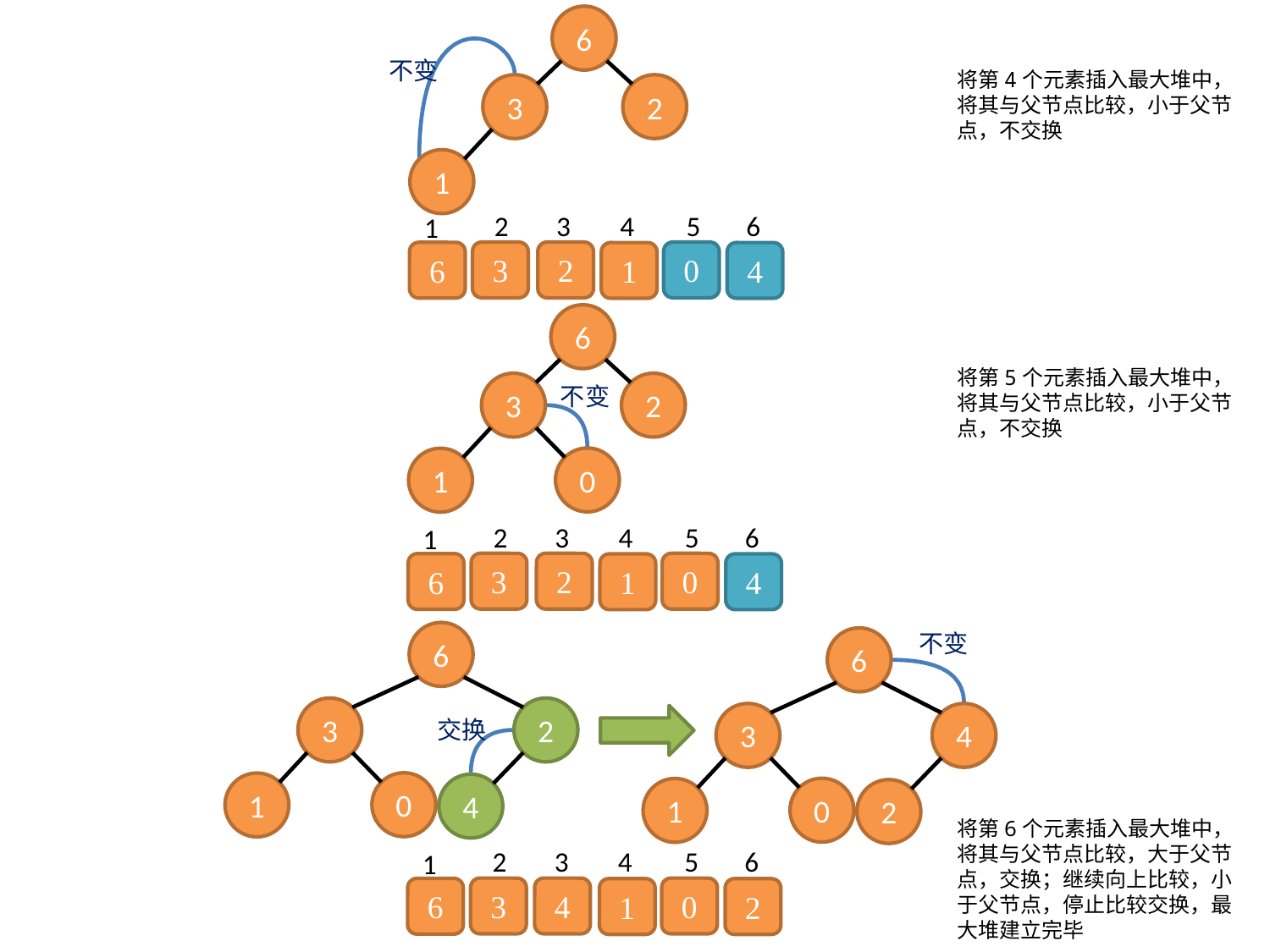

6
不变
将第4个元素插入最大堆中，将其与父节点比较，小于父节点，不交换
3
2
1
2
3
4
5
6
1
0
2
3
6
1
4
6
将第5个元素插入最大堆中，将其与父节点比较，小于父节点，不交换
3
2
不变
0
1
2
3
4
5
6
1
0
2
3
6
1
4
不变
6
6
3
2
3
4

交换
0
1
4
0
1
2
将第6个元素插入最大堆中，将其与父节点比较，大于父节点，交换；继续向上比较，小于父节点，停止比较交换，最大堆建立完毕
2
3
4
5
6
1
0
4
3
6
1
2